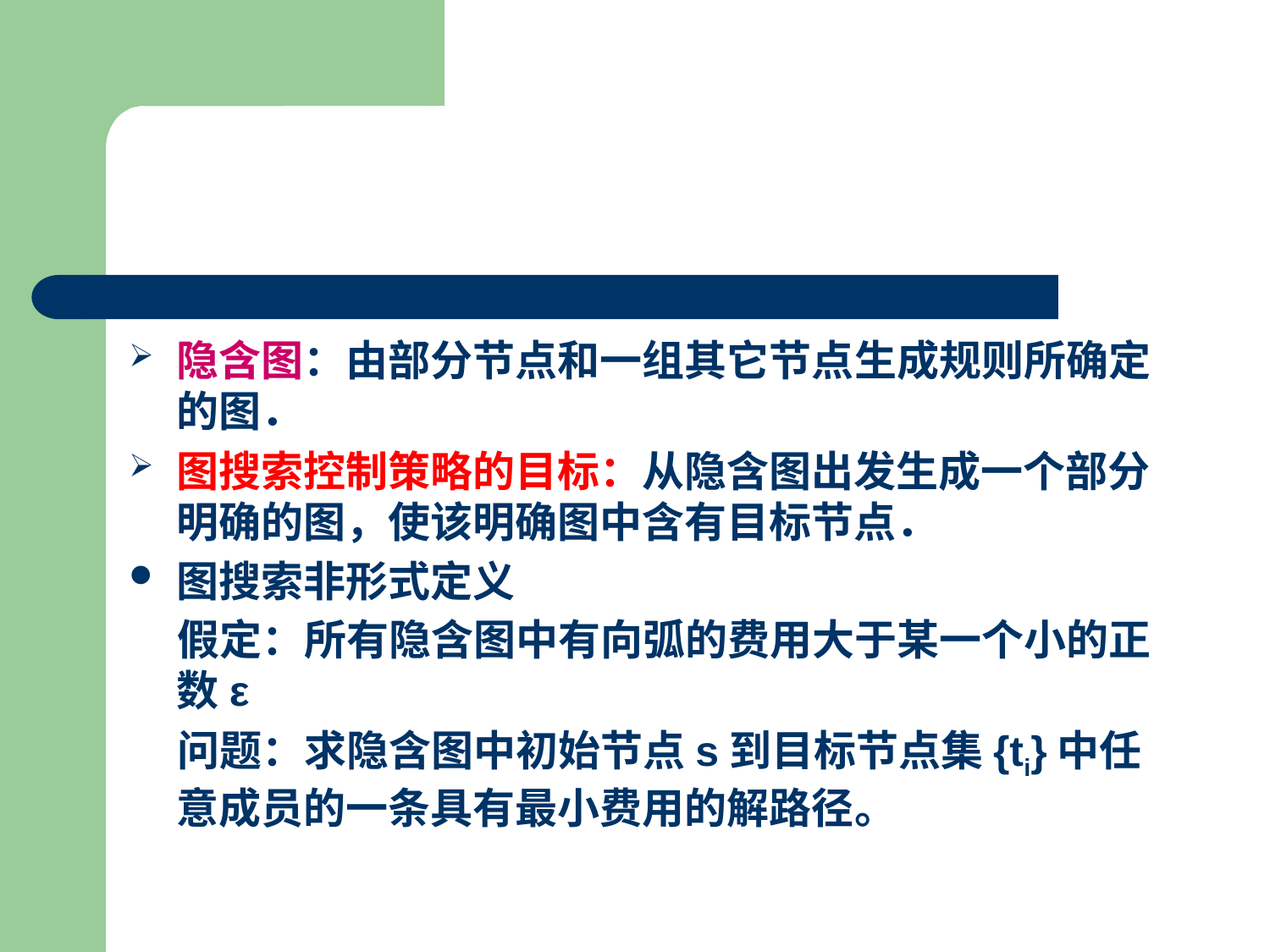

#
隐含图：由部分节点和一组其它节点生成规则所确定的图．
图搜索控制策略的目标：从隐含图出发生成一个部分明确的图，使该明确图中含有目标节点．
图搜索非形式定义
    假定：所有隐含图中有向弧的费用大于某一个小的正数ε
    问题：求隐含图中初始节点s到目标节点集{ti}中任意成员的一条具有最小费用的解路径。

23